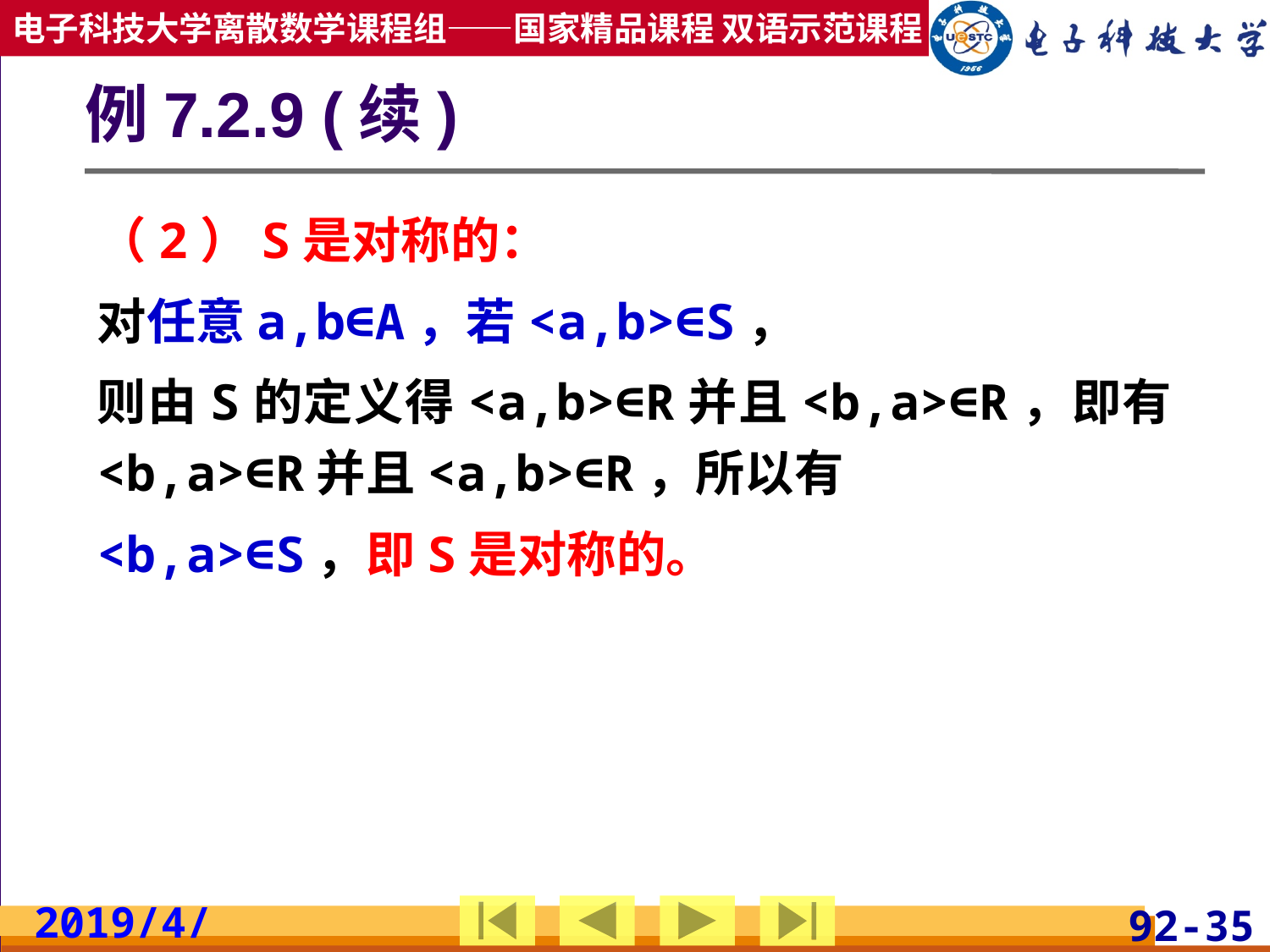

# 例7.2.9 (续)
（2）S是对称的：
对任意a,b∈A，若<a,b>∈S，
则由S的定义得<a,b>∈R并且<b,a>∈R，即有<b,a>∈R并且<a,b>∈R，所以有
<b,a>∈S，即S是对称的。
2019/4/17